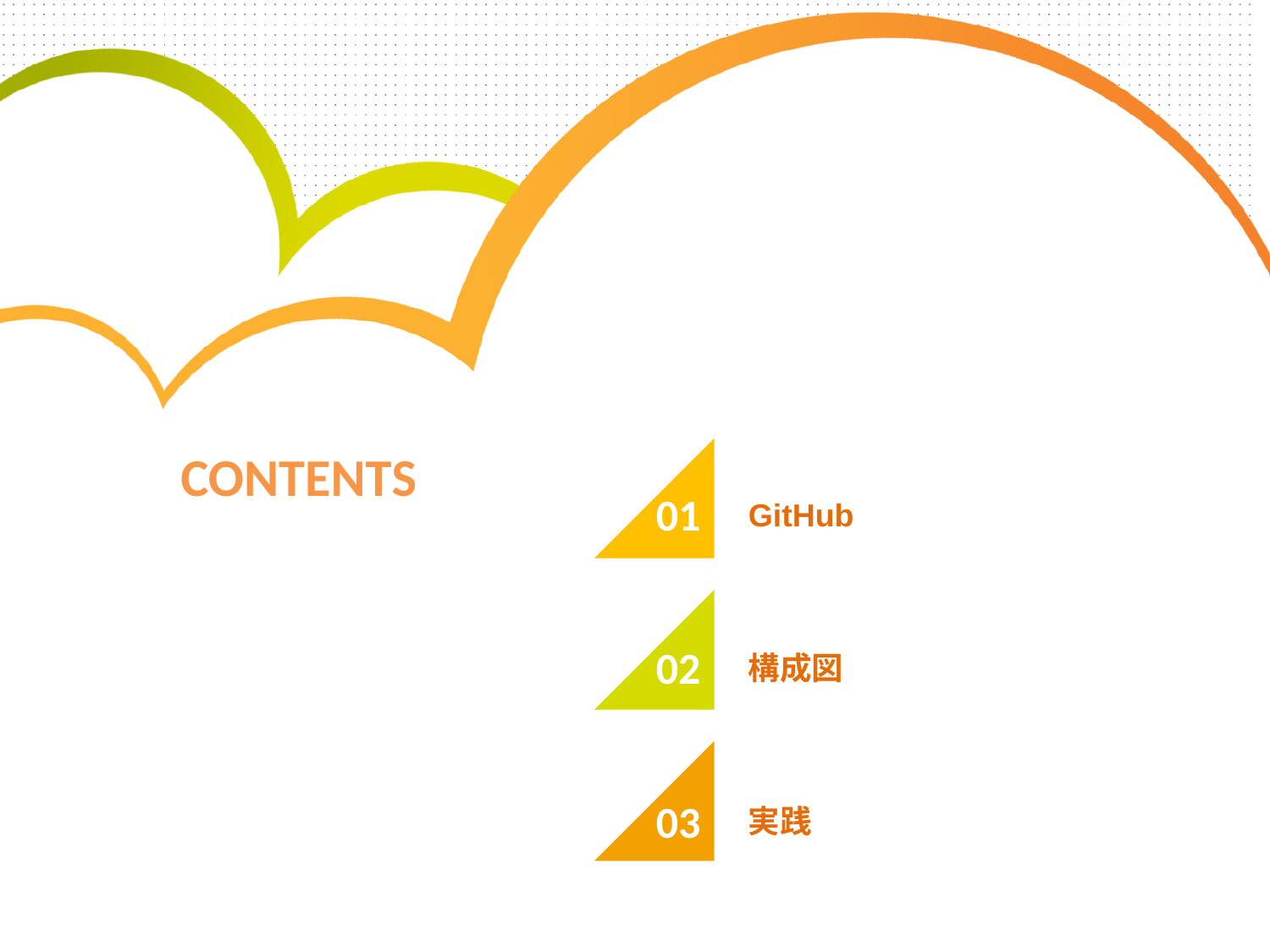

CONTENTS

01
GitHub

02
構成図

03
実践